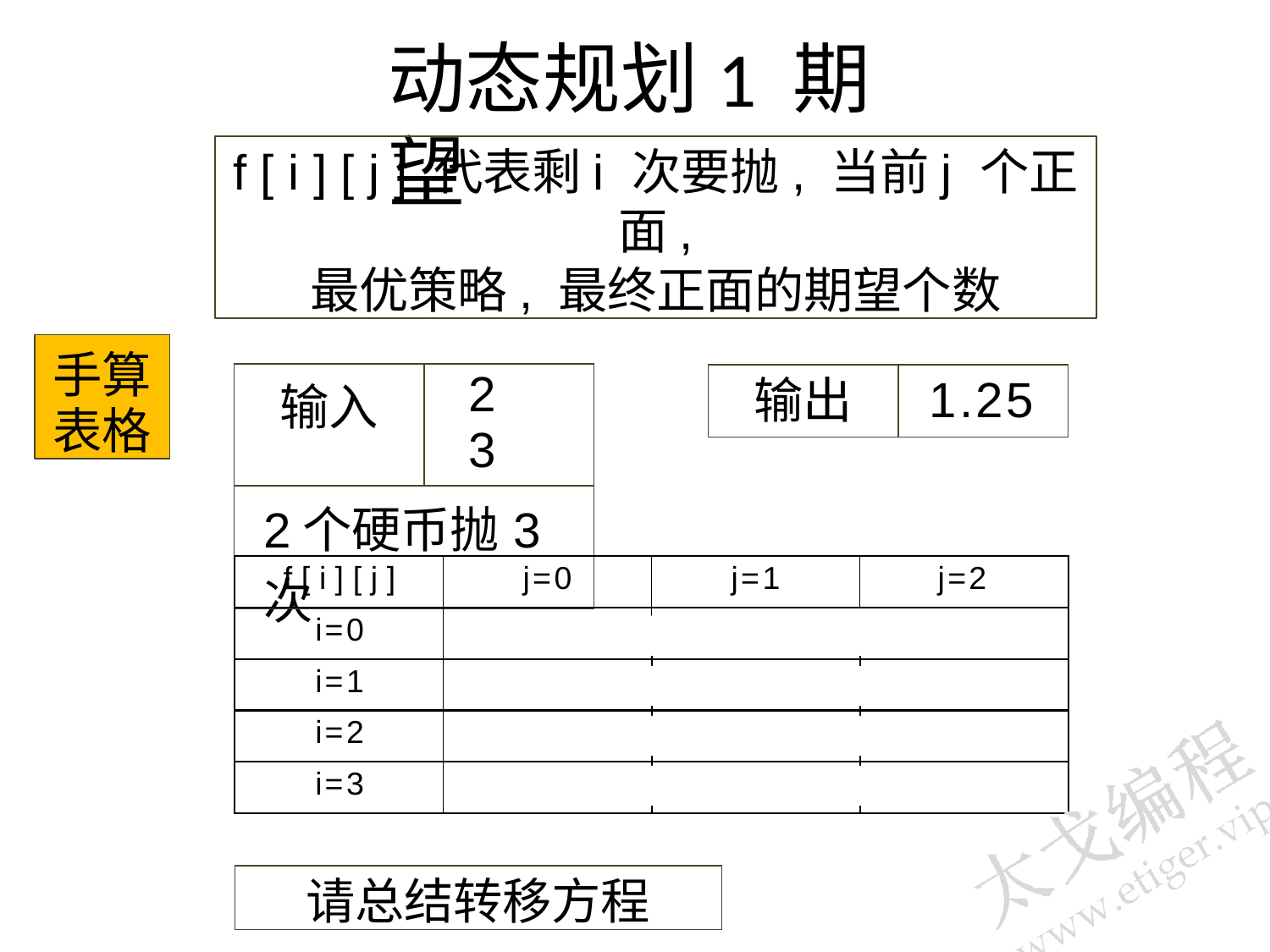

# 动态规划1 期望
f[i][j]代表剩i次要抛,当前j个正面,
最优策略,最终正面的期望个数
手算 表格
| 输入 | 2 3 |
| --- | --- |
| 2个硬币抛3次 |  |

1.25
输出

| f[i][j] | j=0 | j=1 | j=2 |
| --- | --- | --- | --- |
| i=0 |  |  |  |
| i=1 |  |  |  |
| i=2 |  |  |  |
| i=3 |  |  |  |

0	1	2
0.5	1.5	1.5

1	1.5	1.5
1.25	1.5	1.5
请总结转移方程